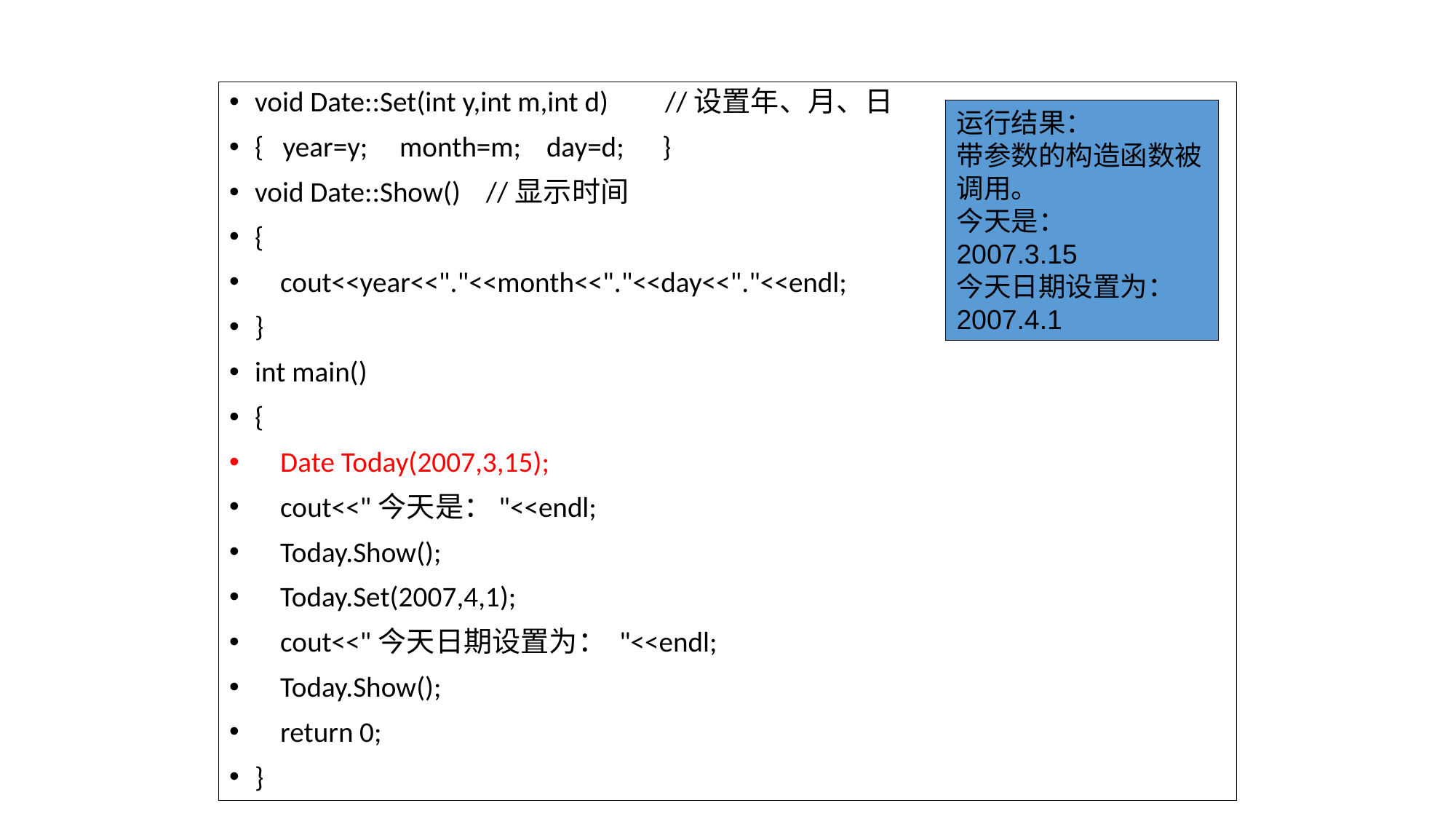

void Date::Set(int y,int m,int d)   	//设置年、月、日
{   year=y;     month=m;    day=d;      }
void Date::Show()    //显示时间
{
    cout<<year<<"."<<month<<"."<<day<<"."<<endl;
}
int main()
{
    Date Today(2007,3,15);
    cout<<"今天是："<<endl;
    Today.Show();
    Today.Set(2007,4,1);
    cout<<"今天日期设置为： "<<endl;
    Today.Show();
    return 0;
}
运行结果：
带参数的构造函数被调用。
今天是：
2007.3.15
今天日期设置为：
2007.4.1